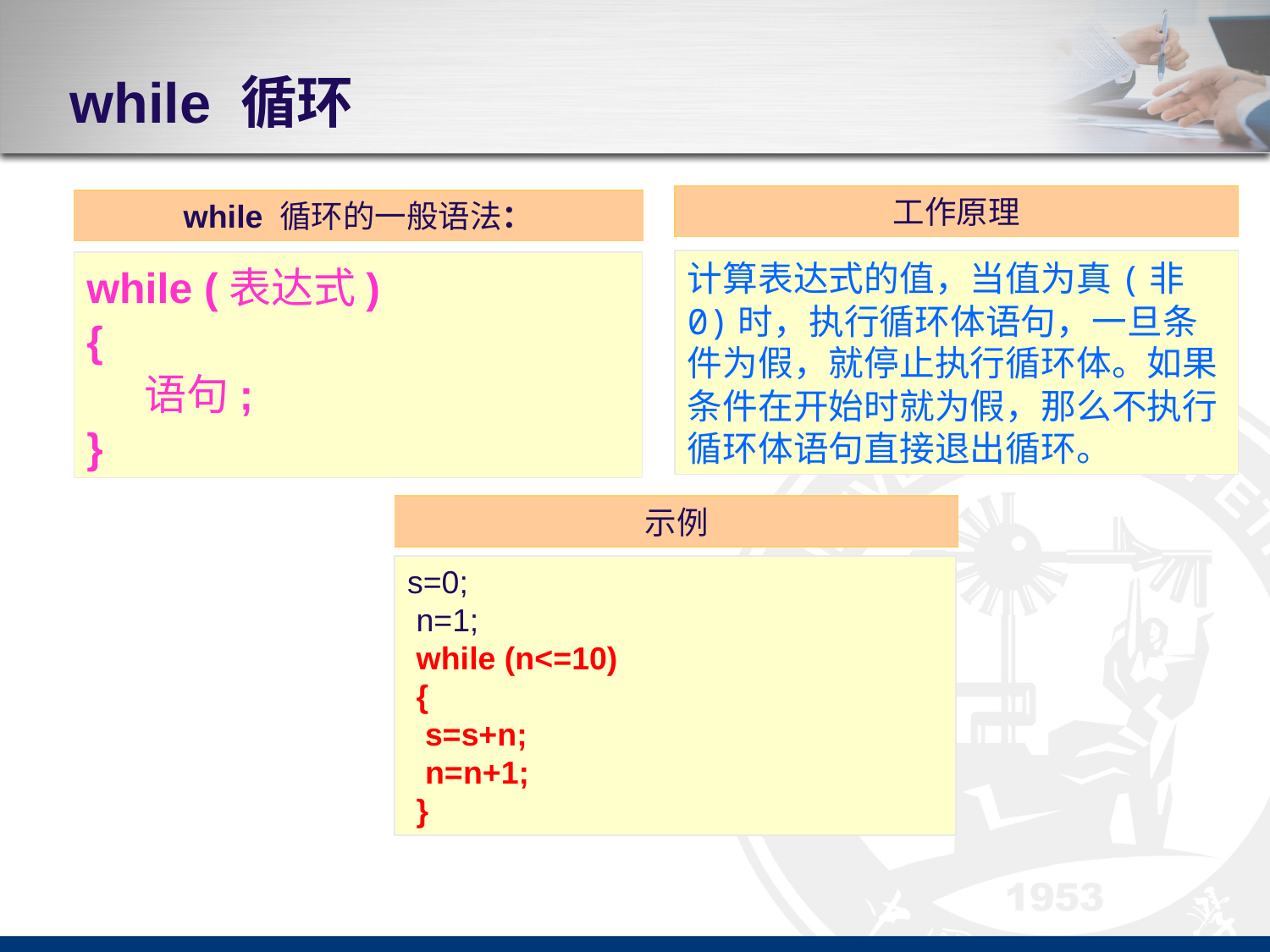

# while 循环
工作原理
while 循环的一般语法：
计算表达式的值，当值为真(非0)时，执行循环体语句，一旦条件为假，就停止执行循环体。如果条件在开始时就为假，那么不执行循环体语句直接退出循环。
while (表达式)
{
     语句;
}
示例
s=0;
 n=1;
 while (n<=10)
 {
  s=s+n;
  n=n+1;
 }